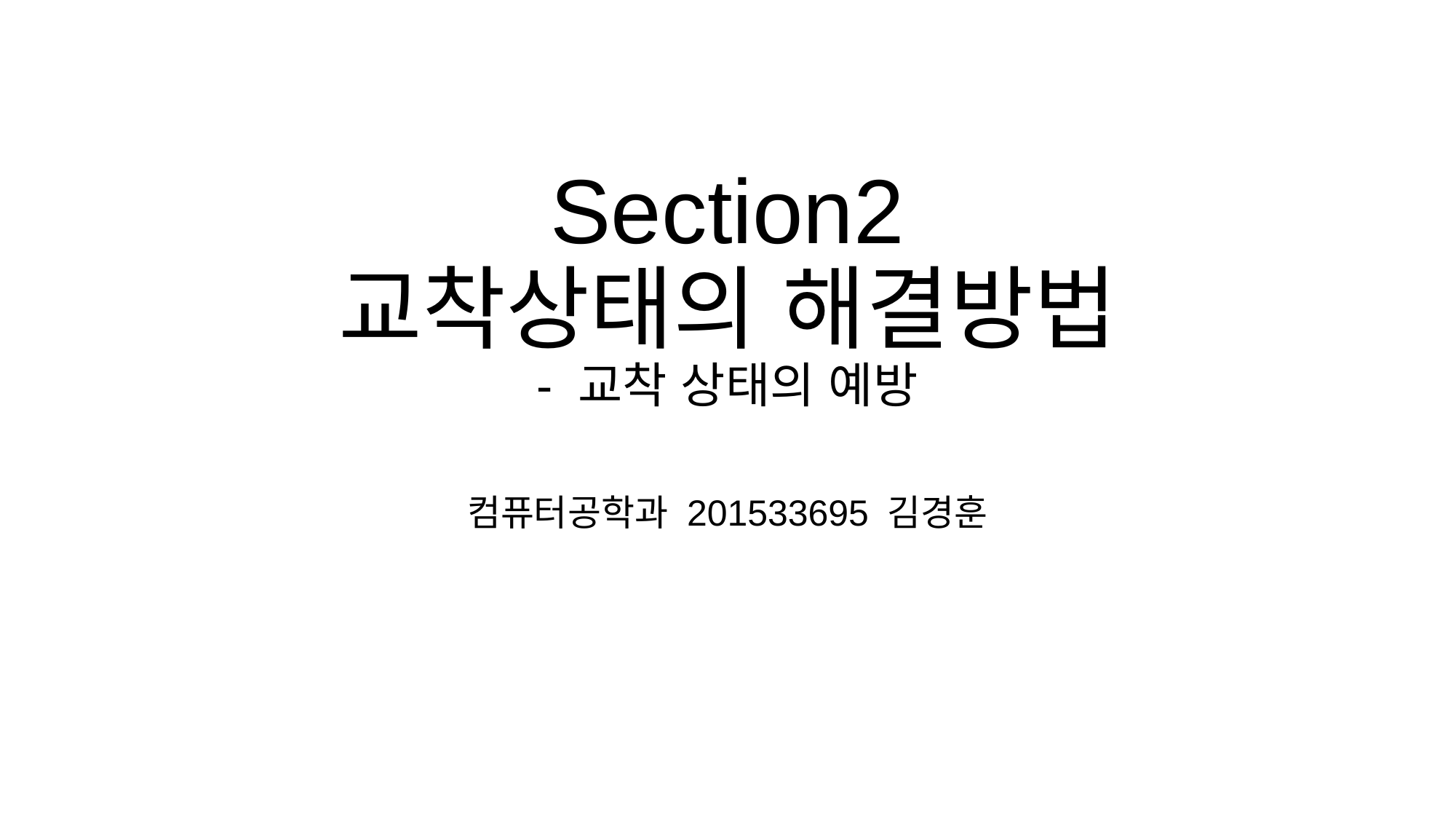

# Section2 교착상태의 해결방법 - 교착 상태의 예방

컴퓨터공학과 201533695 김경훈